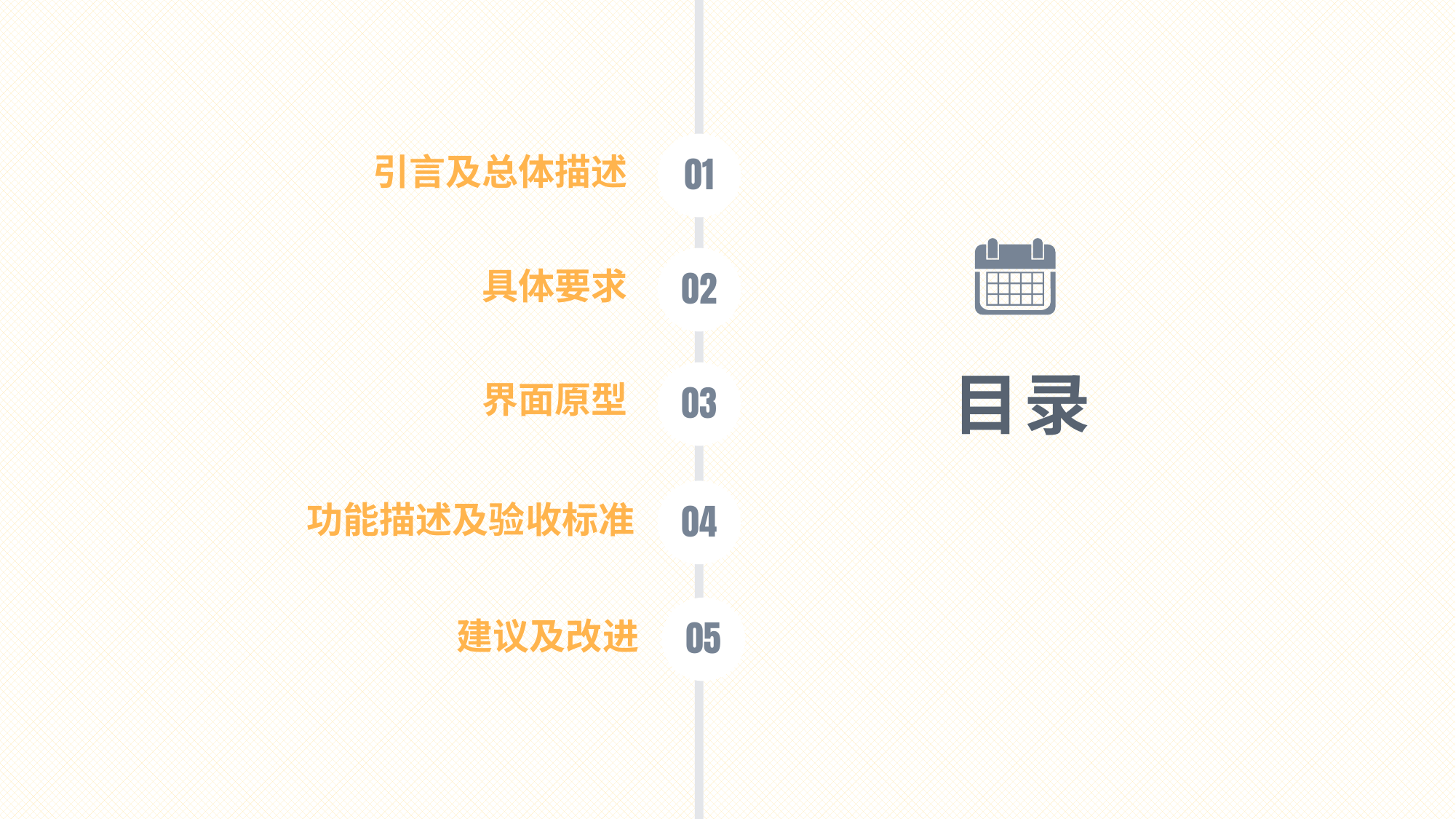

01
02
03
04
05
引言及总体描述

目录
具体要求
界面原型
功能描述及验收标准
建议及改进